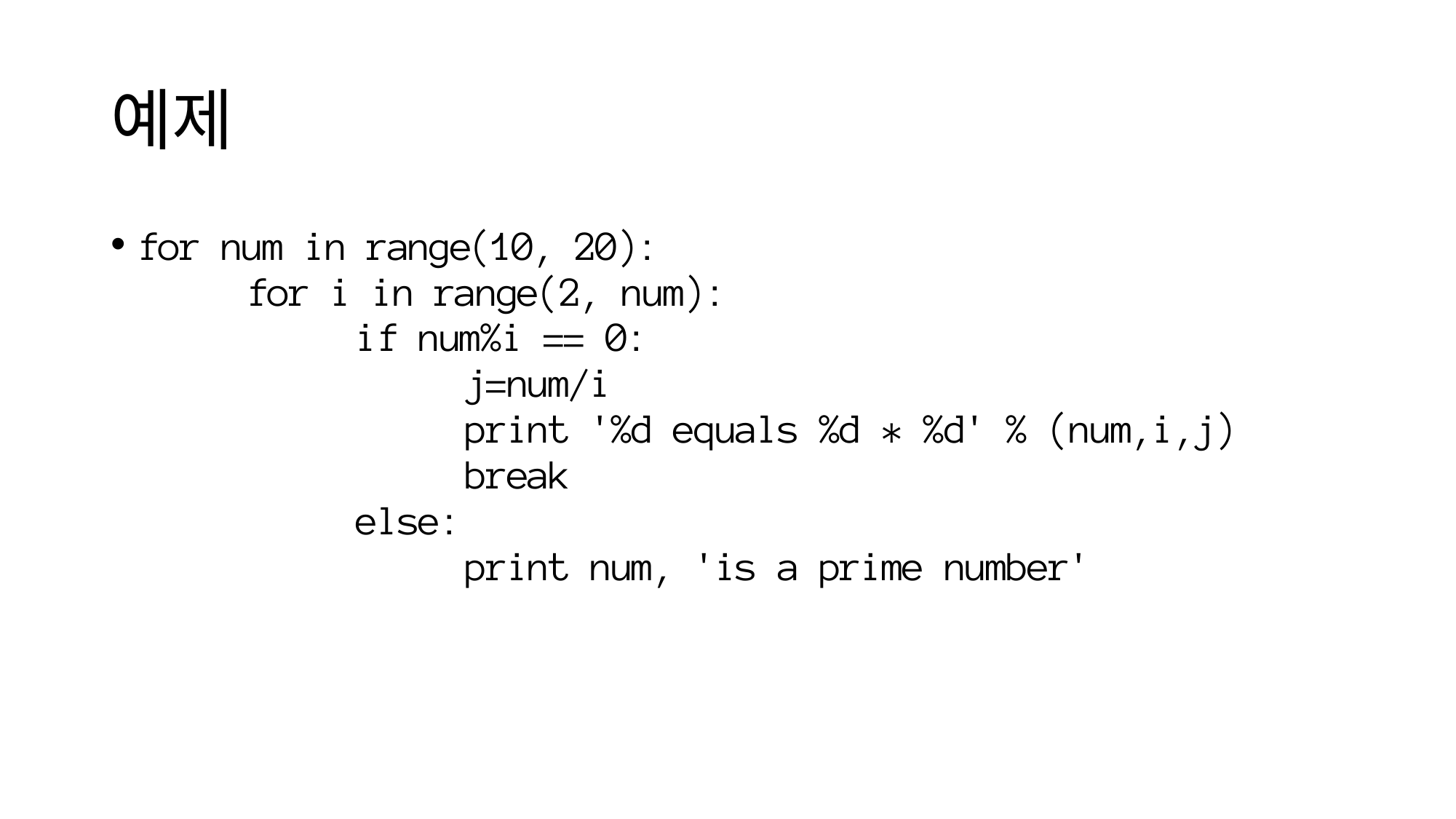

# 예제
for num in range(10, 20):
	for i in range(2, num):
		if num%i == 0:
			j=num/i
			print '%d equals %d * %d' % (num,i,j)
			break
		else:
			print num, 'is a prime number'